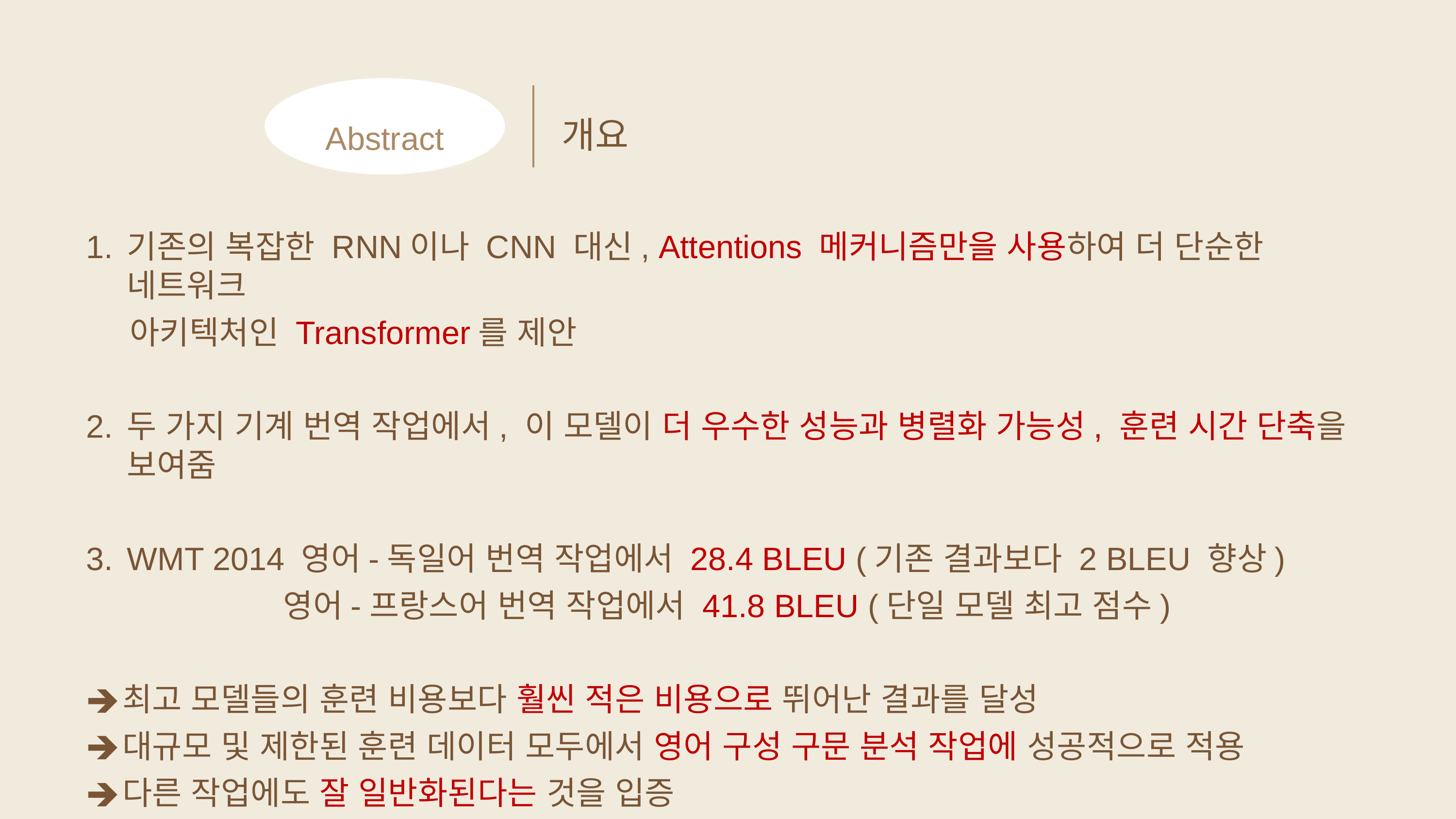

개요
Abstract

기존의 복잡한 RNN이나 CNN 대신, Attentions 메커니즘만을 사용하여 더 단순한 네트워크
    아키텍처인 Transformer를 제안

두 가지 기계 번역 작업에서, 이 모델이 더 우수한 성능과 병렬화 가능성, 훈련 시간 단축을 보여줌

WMT 2014 영어-독일어 번역 작업에서 28.4 BLEU (기존 결과보다 2 BLEU 향상)
	             영어-프랑스어 번역 작업에서 41.8 BLEU (단일 모델 최고 점수)

최고 모델들의 훈련 비용보다 훨씬 적은 비용으로 뛰어난 결과를 달성
대규모 및 제한된 훈련 데이터 모두에서 영어 구성 구문 분석 작업에 성공적으로 적용
다른 작업에도 잘 일반화된다는 것을 입증